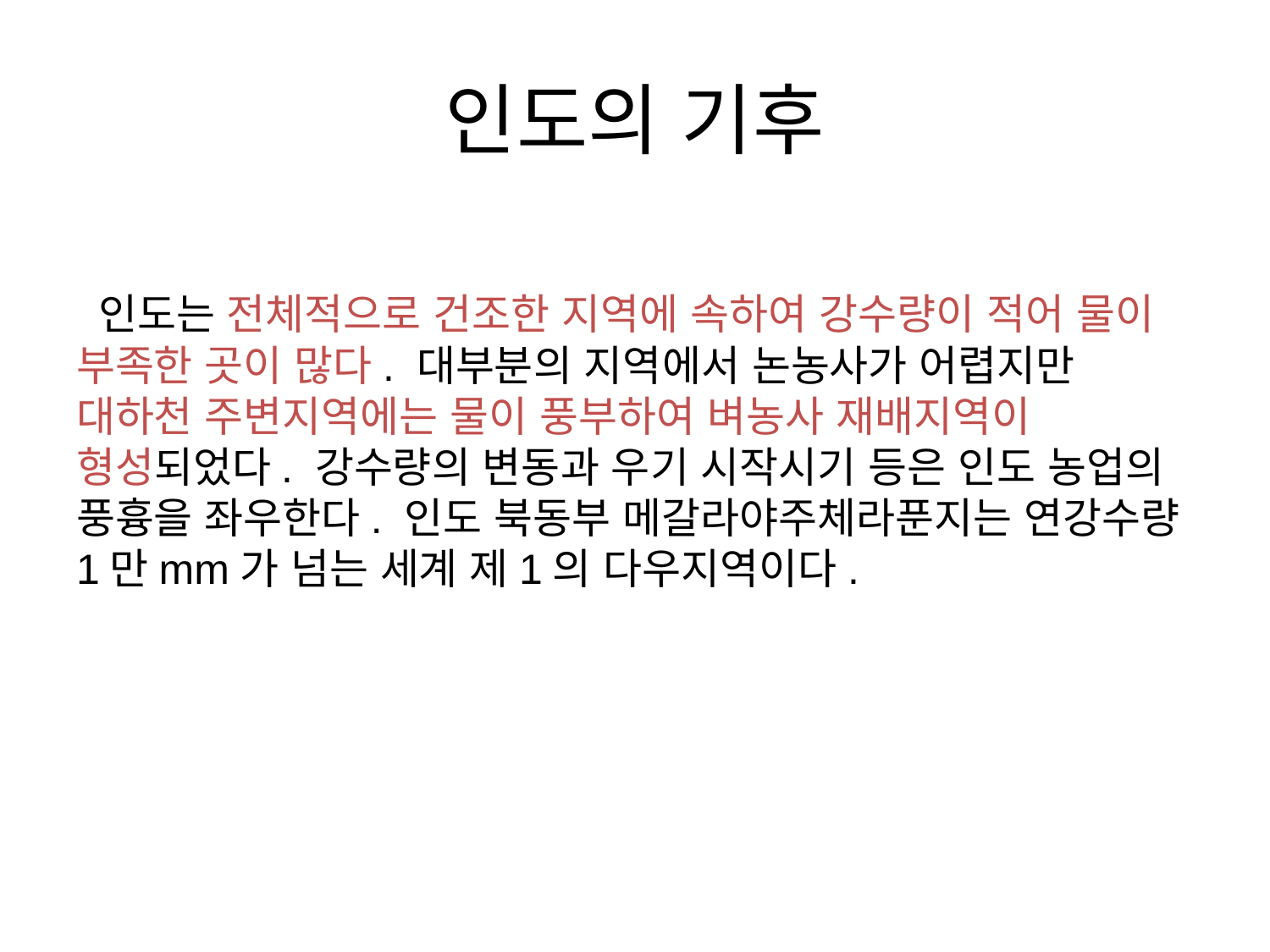

# 인도의 기후

 인도는 전체적으로 건조한 지역에 속하여 강수량이 적어 물이 부족한 곳이 많다. 대부분의 지역에서 논농사가 어렵지만 대하천 주변지역에는 물이 풍부하여 벼농사 재배지역이 형성되었다. 강수량의 변동과 우기 시작시기 등은 인도 농업의 풍흉을 좌우한다. 인도 북동부 메갈라야주체라푼지는 연강수량 1만mm가 넘는 세계 제1의 다우지역이다.